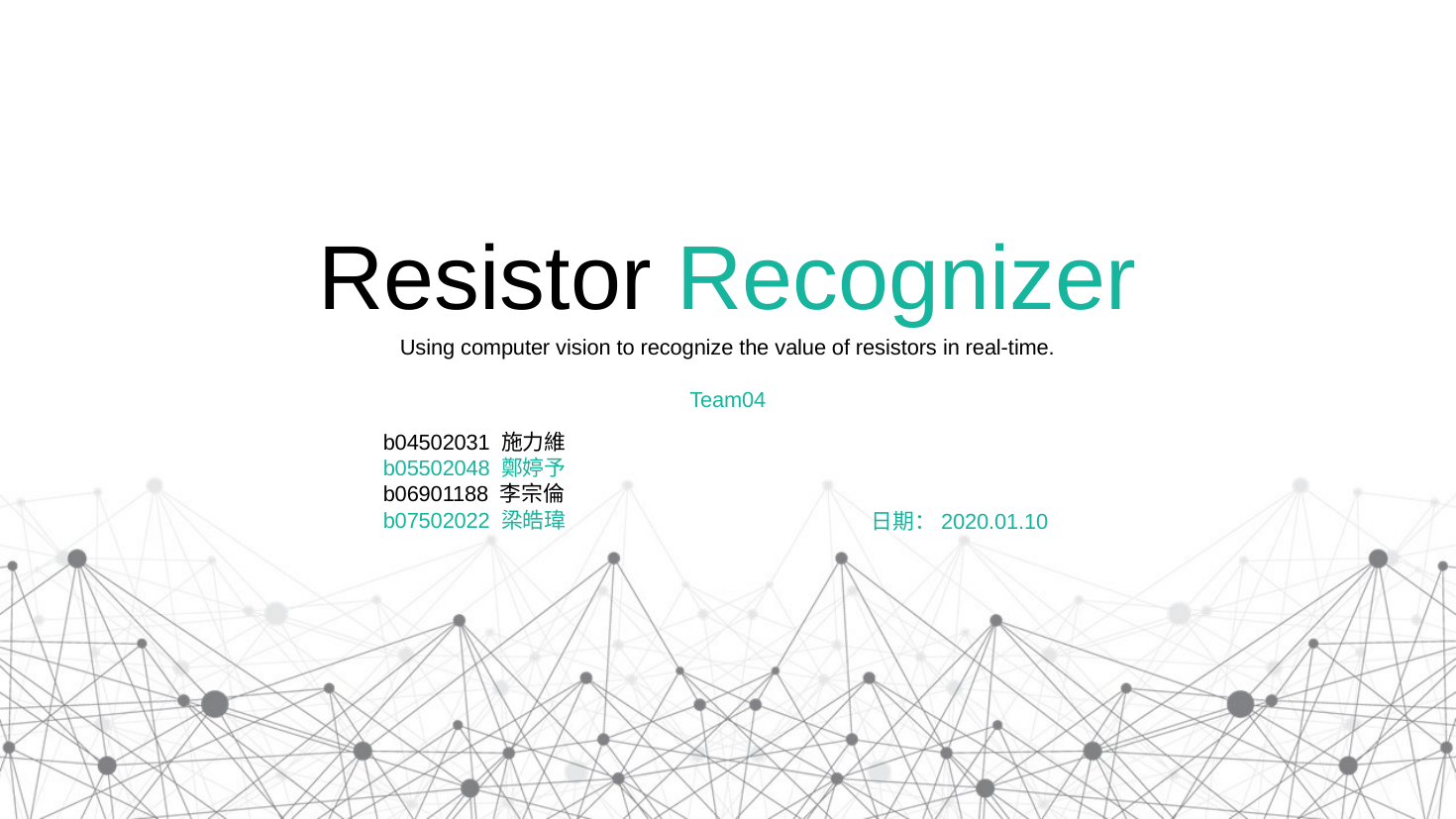

Resistor Recognizer
Using computer vision to recognize the value of resistors in real-time.

Team04
b04502031 施力維
b05502048 鄭婷予
b06901188 李宗倫
b07502022 梁皓瑋
日期：2020.01.10